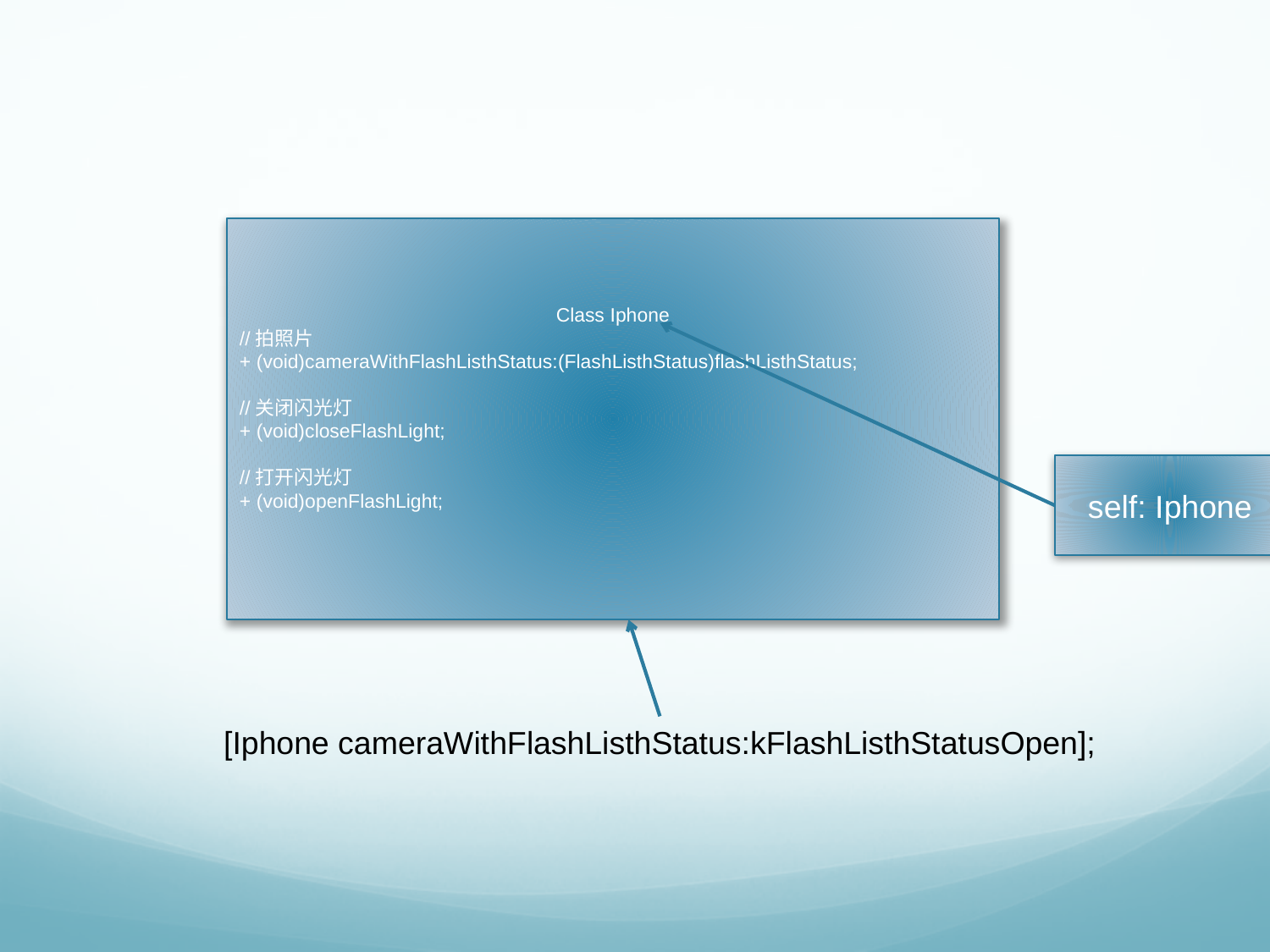

#
Class Iphone
//拍照片
+ (void)cameraWithFlashListhStatus:(FlashListhStatus)flashListhStatus;

//关闭闪光灯
+ (void)closeFlashLight;

//打开闪光灯
+ (void)openFlashLight;

self: Iphone
[Iphone cameraWithFlashListhStatus:kFlashListhStatusOpen];